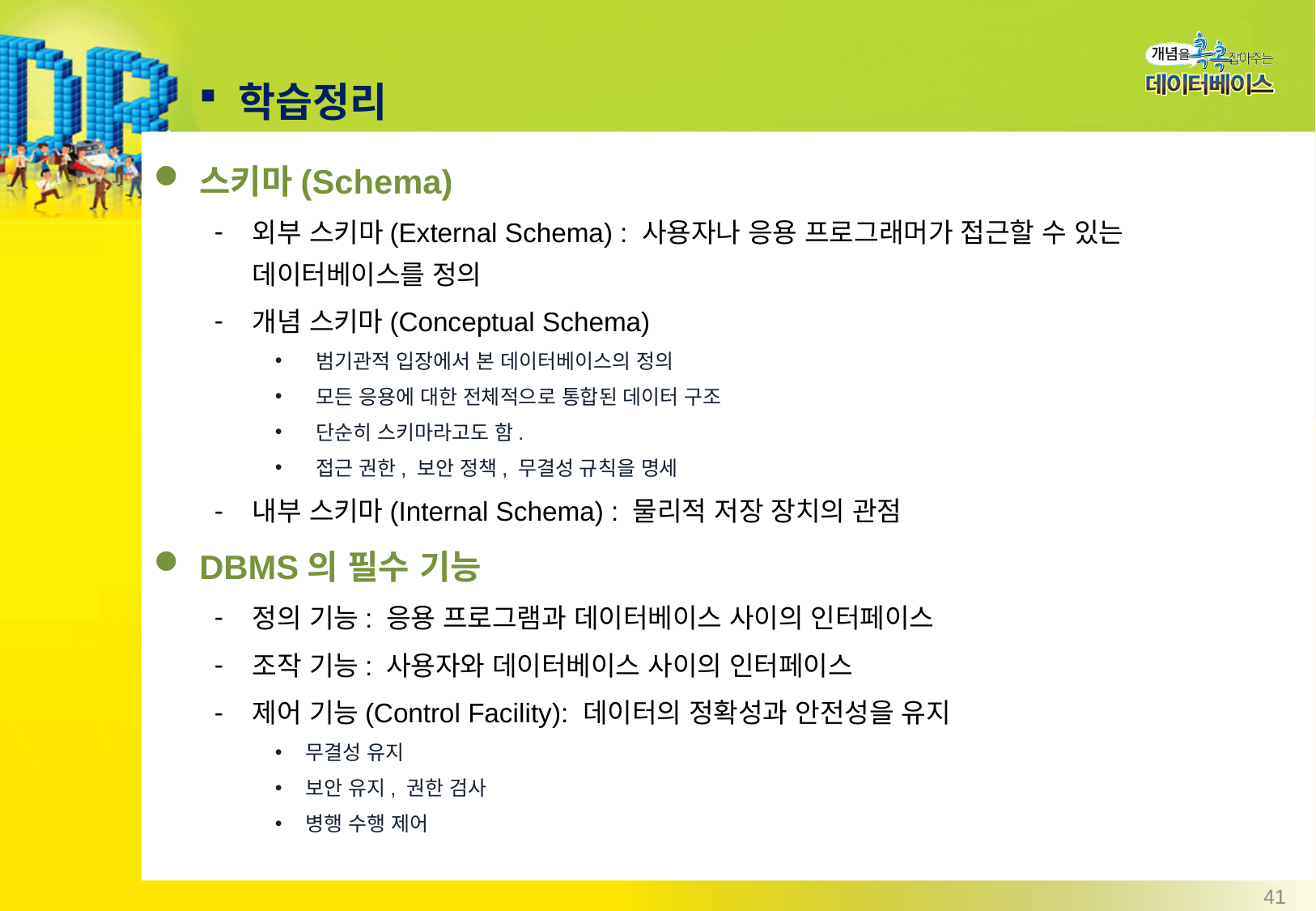

학습정리
스키마(Schema)
외부 스키마(External Schema) : 사용자나 응용 프로그래머가 접근할 수 있는 데이터베이스를 정의
개념 스키마(Conceptual Schema)
 범기관적 입장에서 본 데이터베이스의 정의
 모든 응용에 대한 전체적으로 통합된 데이터 구조
 단순히 스키마라고도 함.
 접근 권한, 보안 정책, 무결성 규칙을 명세
내부 스키마(Internal Schema) : 물리적 저장 장치의 관점
DBMS의 필수 기능
정의 기능: 응용 프로그램과 데이터베이스 사이의 인터페이스
조작 기능: 사용자와 데이터베이스 사이의 인터페이스
제어 기능(Control Facility): 데이터의 정확성과 안전성을 유지
무결성 유지
보안 유지, 권한 검사
병행 수행 제어
41